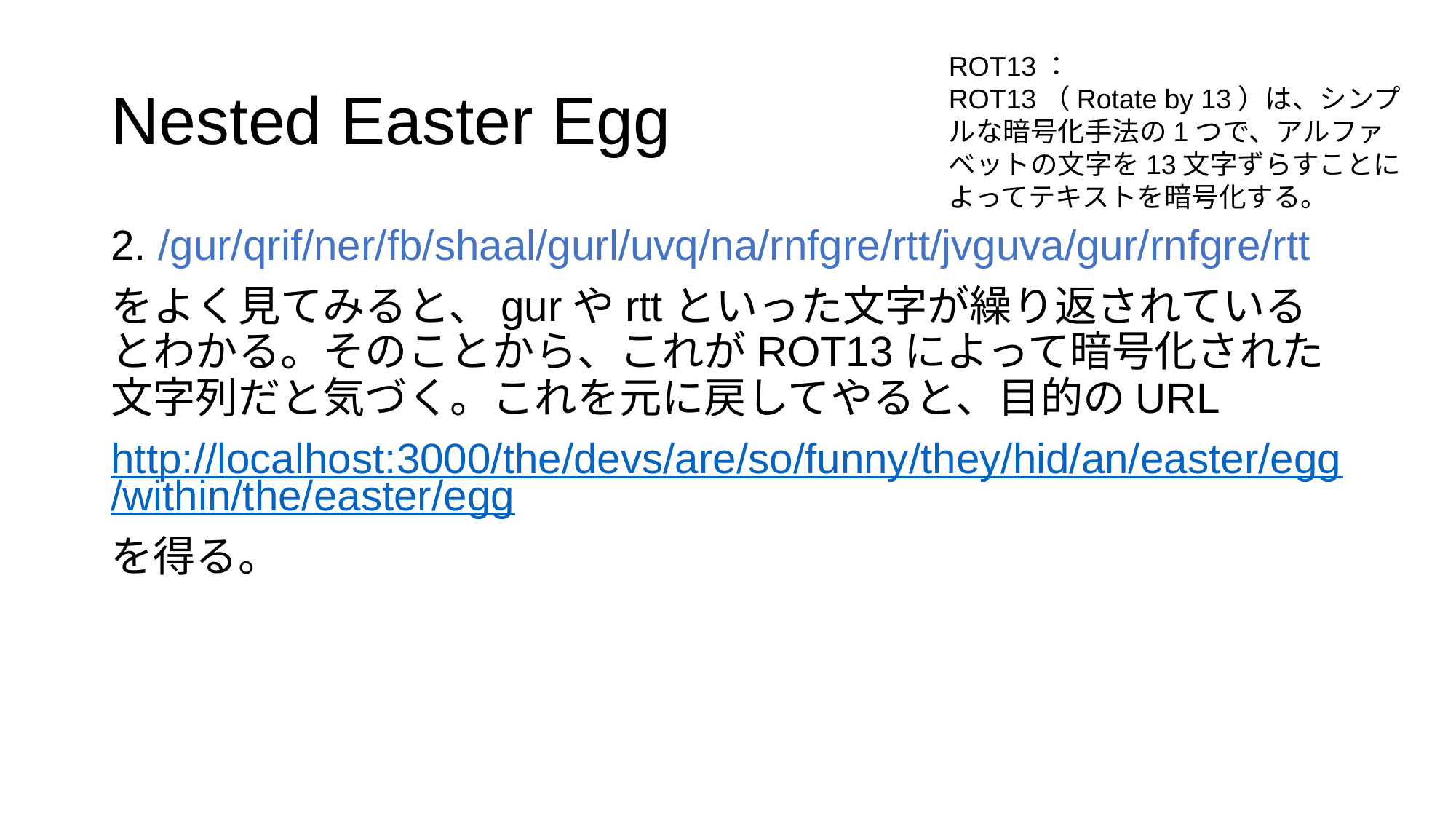

# Nested Easter Egg
ROT13：
ROT13（Rotate by 13）は、シンプルな暗号化手法の1つで、アルファベットの文字を13文字ずらすことによってテキストを暗号化する。
2. /gur/qrif/ner/fb/shaal/gurl/uvq/na/rnfgre/rtt/jvguva/gur/rnfgre/rtt
をよく見てみると、gurやrttといった文字が繰り返されているとわかる。そのことから、これがROT13によって暗号化された文字列だと気づく。これを元に戻してやると、目的のURL
http://localhost:3000/the/devs/are/so/funny/they/hid/an/easter/egg/within/the/easter/egg
を得る。